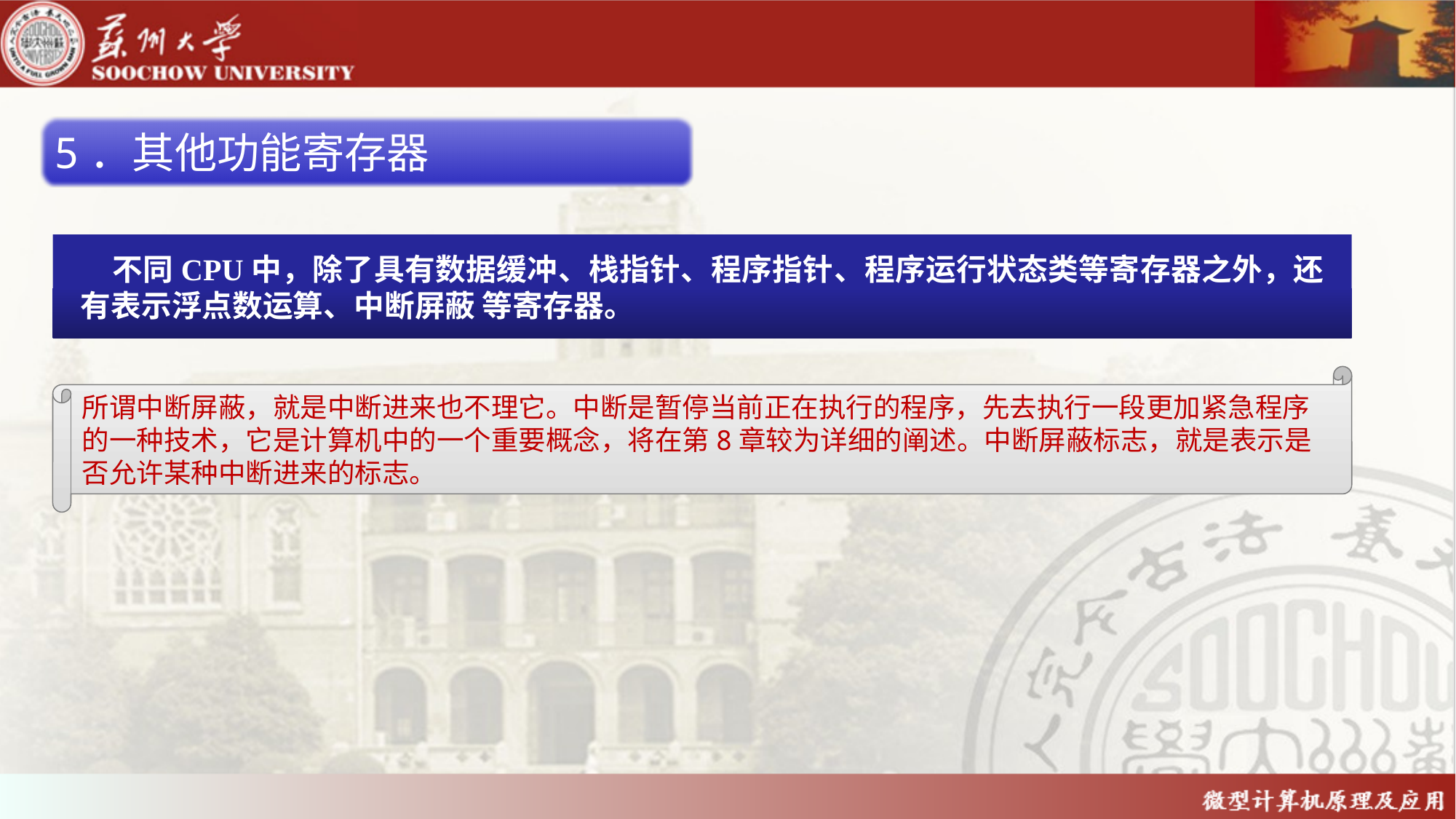

5．其他功能寄存器
不同CPU中，除了具有数据缓冲、栈指针、程序指针、程序运行状态类等寄存器之外，还有表示浮点数运算、中断屏蔽 等寄存器。
所谓中断屏蔽，就是中断进来也不理它。中断是暂停当前正在执行的程序，先去执行一段更加紧急程序的一种技术，它是计算机中的一个重要概念，将在第8章较为详细的阐述。中断屏蔽标志，就是表示是否允许某种中断进来的标志。